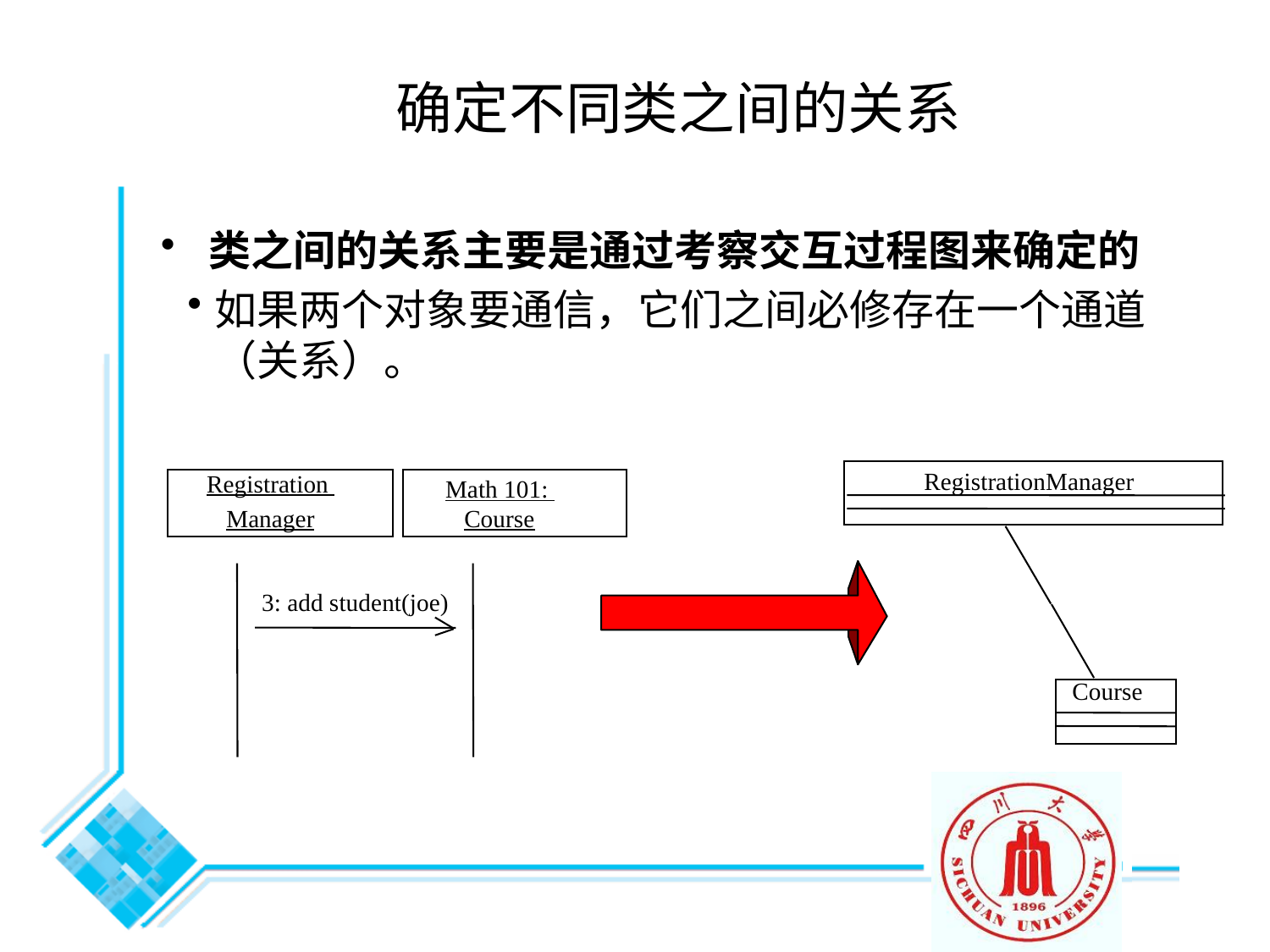

# 确定不同类之间的关系
类之间的关系主要是通过考察交互过程图来确定的
如果两个对象要通信，它们之间必修存在一个通道（关系）。

RegistrationManager

Course

Registration

Math 101:
Manager
Course

3: add student(joe)